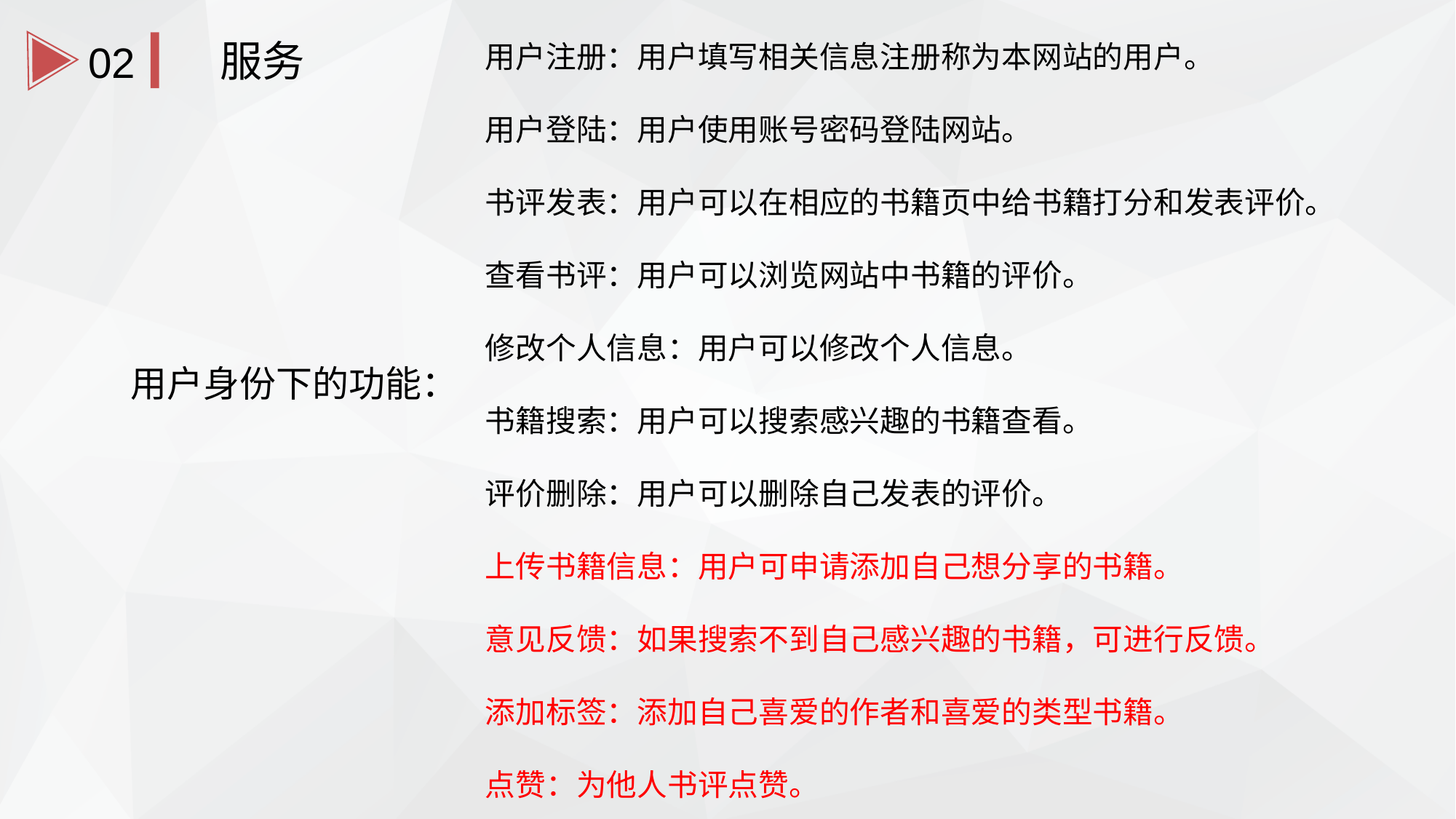

服务
02

用户注册：用户填写相关信息注册称为本网站的用户。

用户登陆：用户使用账号密码登陆网站。

书评发表：用户可以在相应的书籍页中给书籍打分和发表评价。

查看书评：用户可以浏览网站中书籍的评价。

修改个人信息：用户可以修改个人信息。

书籍搜索：用户可以搜索感兴趣的书籍查看。

评价删除：用户可以删除自己发表的评价。

上传书籍信息：用户可申请添加自己想分享的书籍。

意见反馈：如果搜索不到自己感兴趣的书籍，可进行反馈。

添加标签：添加自己喜爱的作者和喜爱的类型书籍。

点赞：为他人书评点赞。

用户身份下的功能：